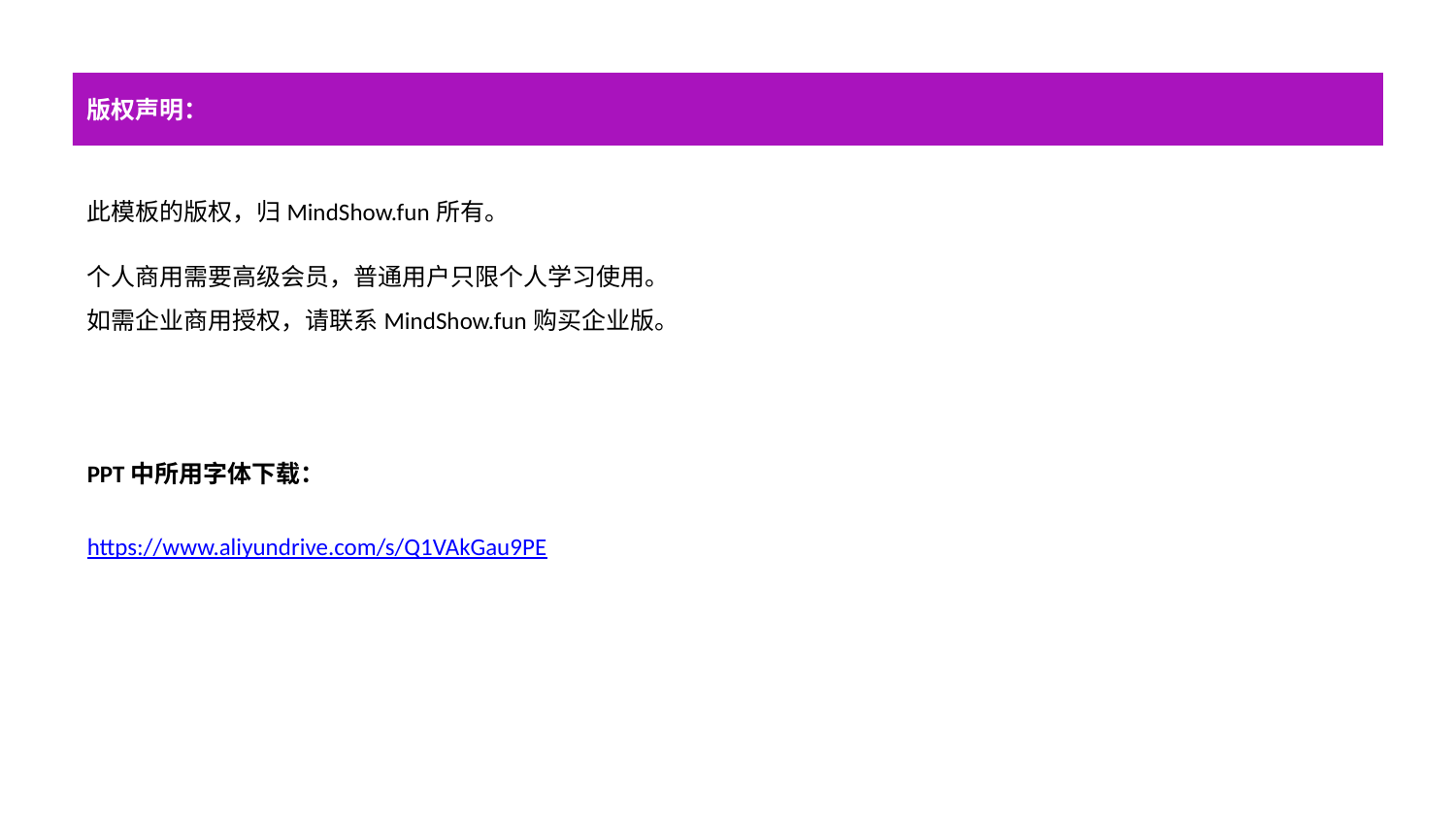

版权声明：
此模板的版权，归MindShow.fun所有。
个人商用需要高级会员，普通用户只限个人学习使用。
如需企业商用授权，请联系MindShow.fun购买企业版。
PPT中所用字体下载：
https://www.aliyundrive.com/s/Q1VAkGau9PE